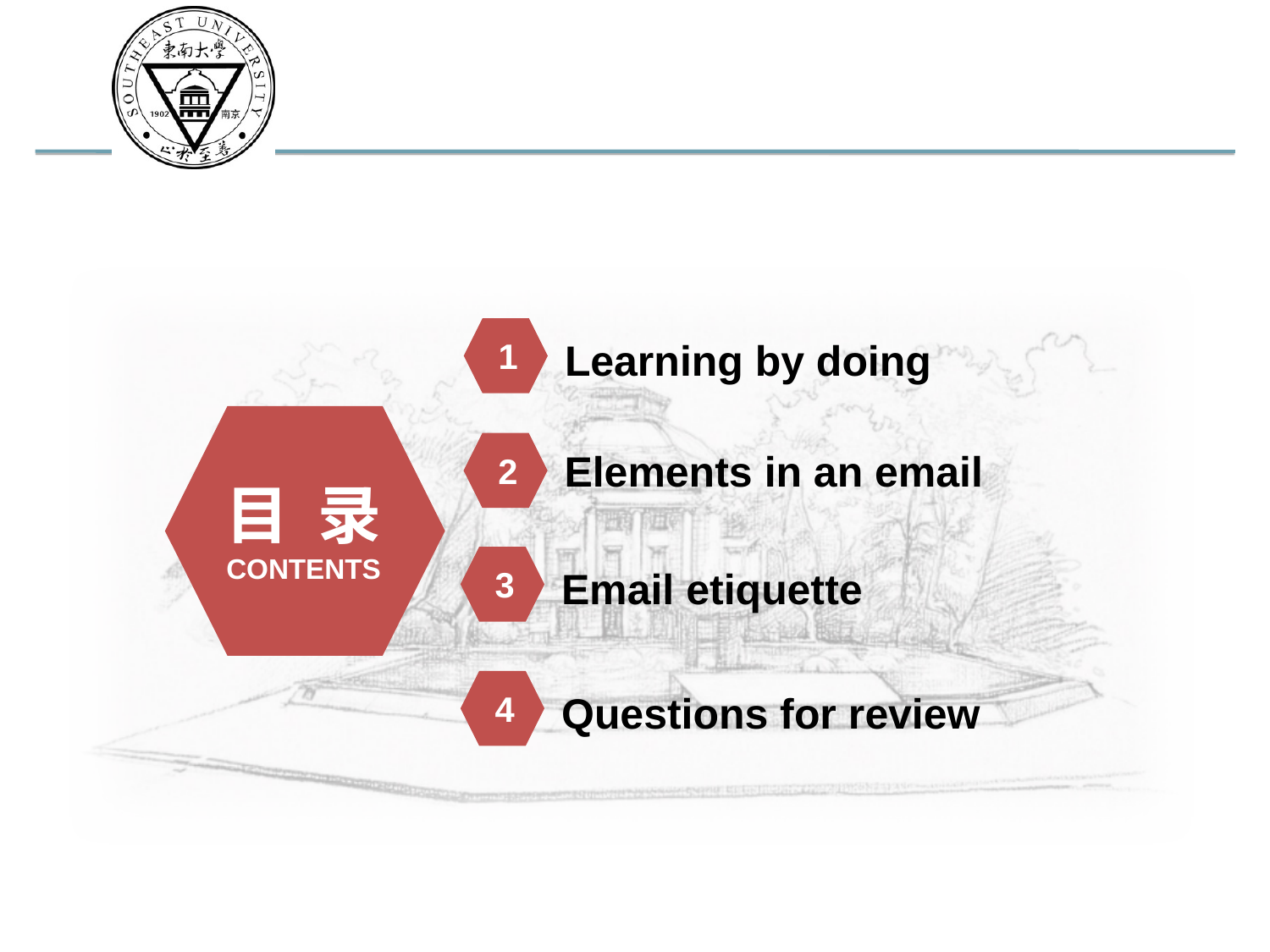

1
Learning by doing

目  录
CONTENTS

2
Elements in an email

3
Email etiquette

4
Questions for review